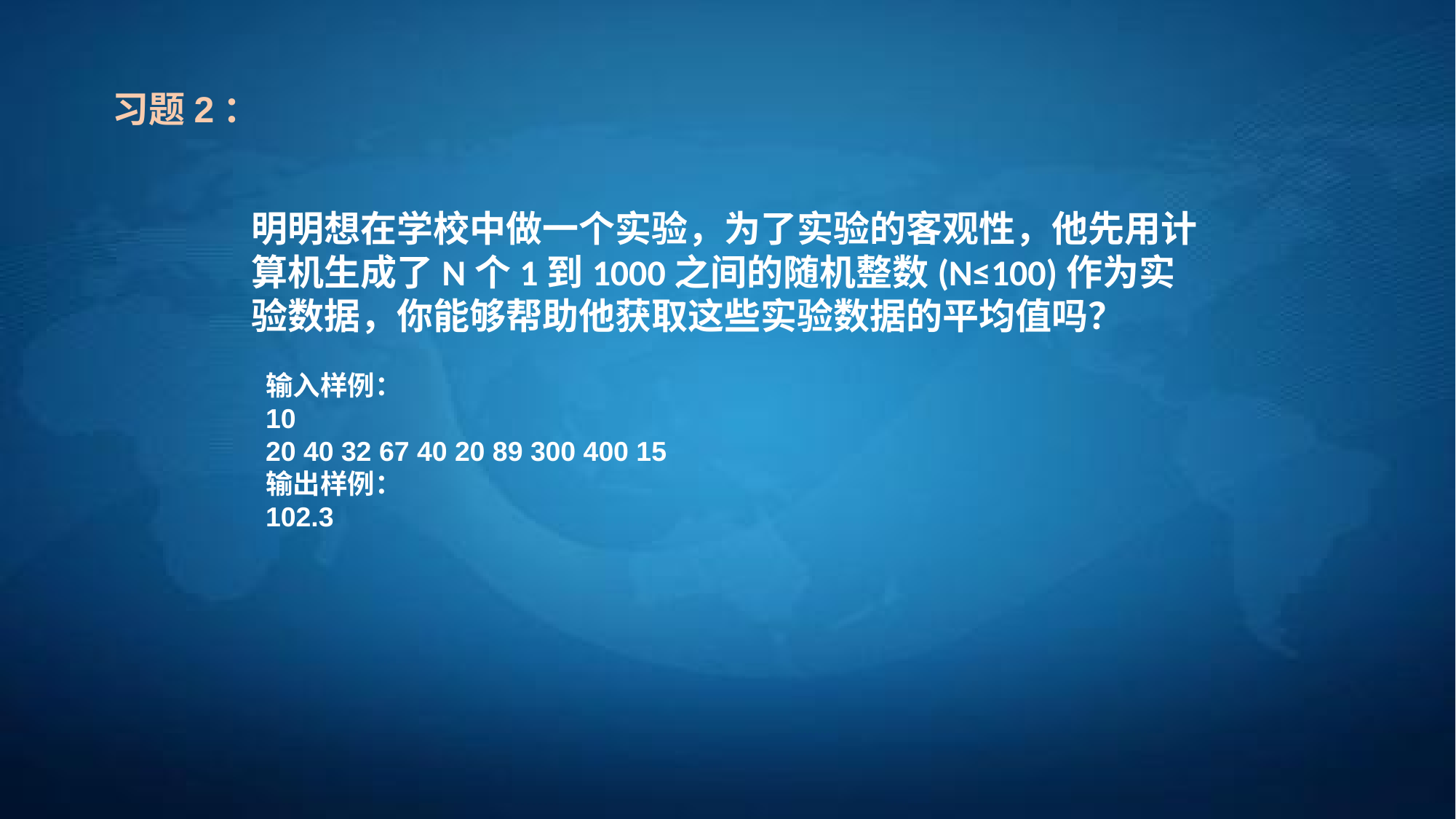

习题2：
明明想在学校中做一个实验，为了实验的客观性，他先用计算机生成了N个1到1000之间的随机整数(N≤100)作为实验数据，你能够帮助他获取这些实验数据的平均值吗？

输入样例：
10
20 40 32 67 40 20 89 300 400 15
输出样例：
102.3